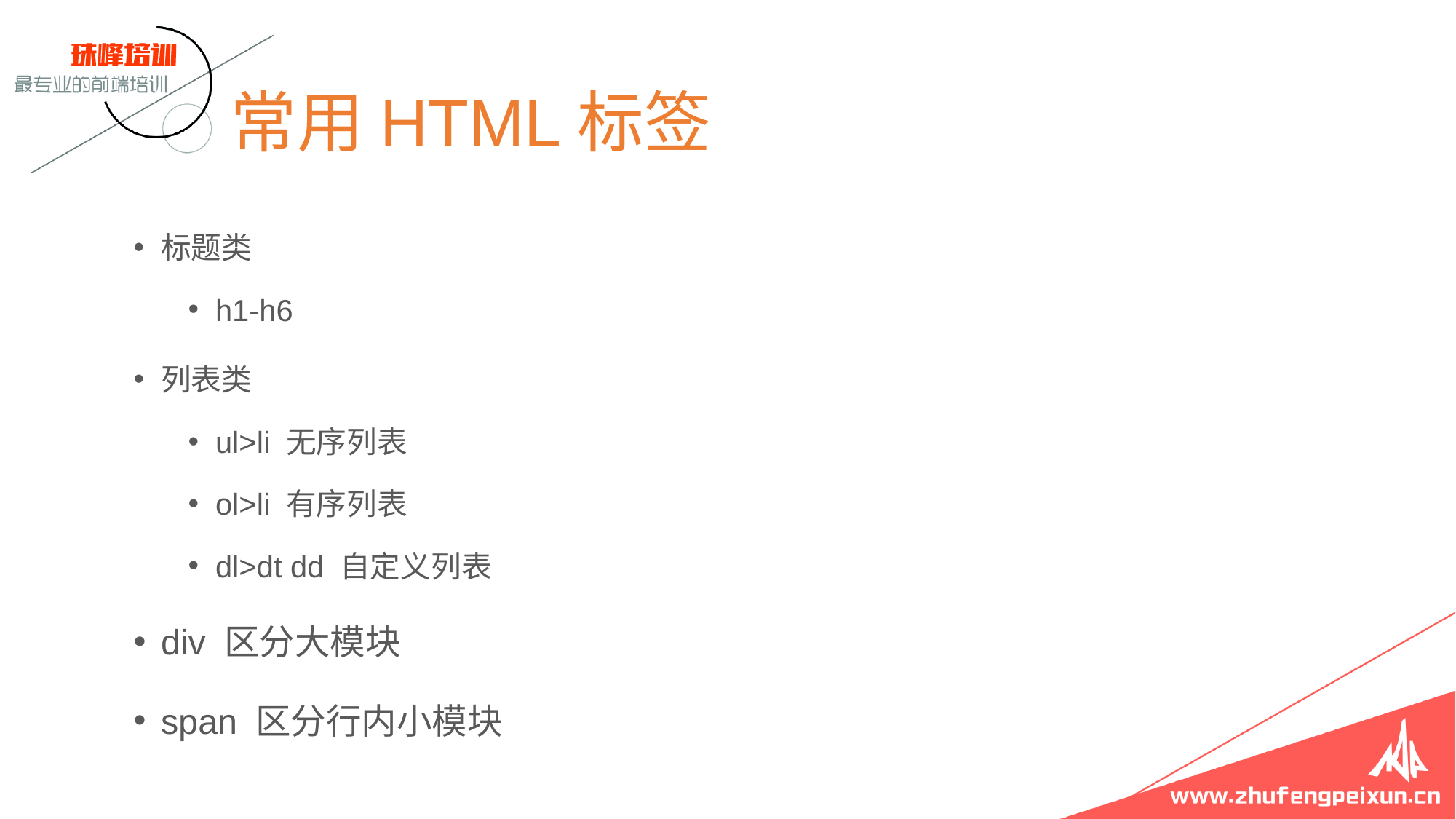

# 常用HTML标签
标题类
h1-h6
列表类
ul>li 无序列表
ol>li 有序列表
dl>dt dd 自定义列表
div 区分大模块
span 区分行内小模块